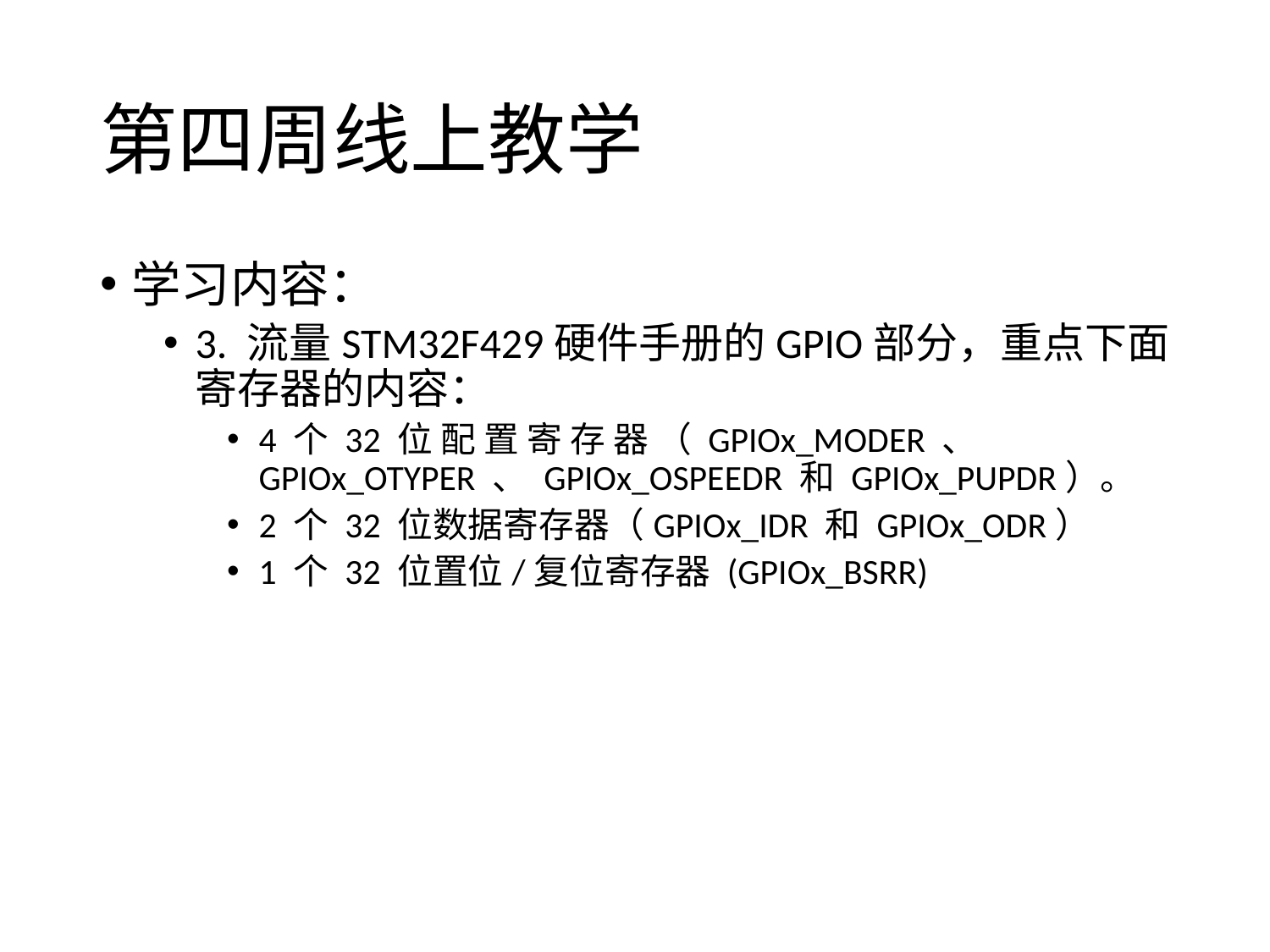

# 第四周线上教学
学习内容：
3. 流量STM32F429硬件手册的GPIO部分，重点下面寄存器的内容：
4 个 32 位 配 置 寄 存 器 （ GPIOx_MODER 、 GPIOx_OTYPER 、 GPIOx_OSPEEDR 和 GPIOx_PUPDR）。
2 个 32 位数据寄存器（GPIOx_IDR 和 GPIOx_ODR）
1 个 32 位置位/复位寄存器 (GPIOx_BSRR)